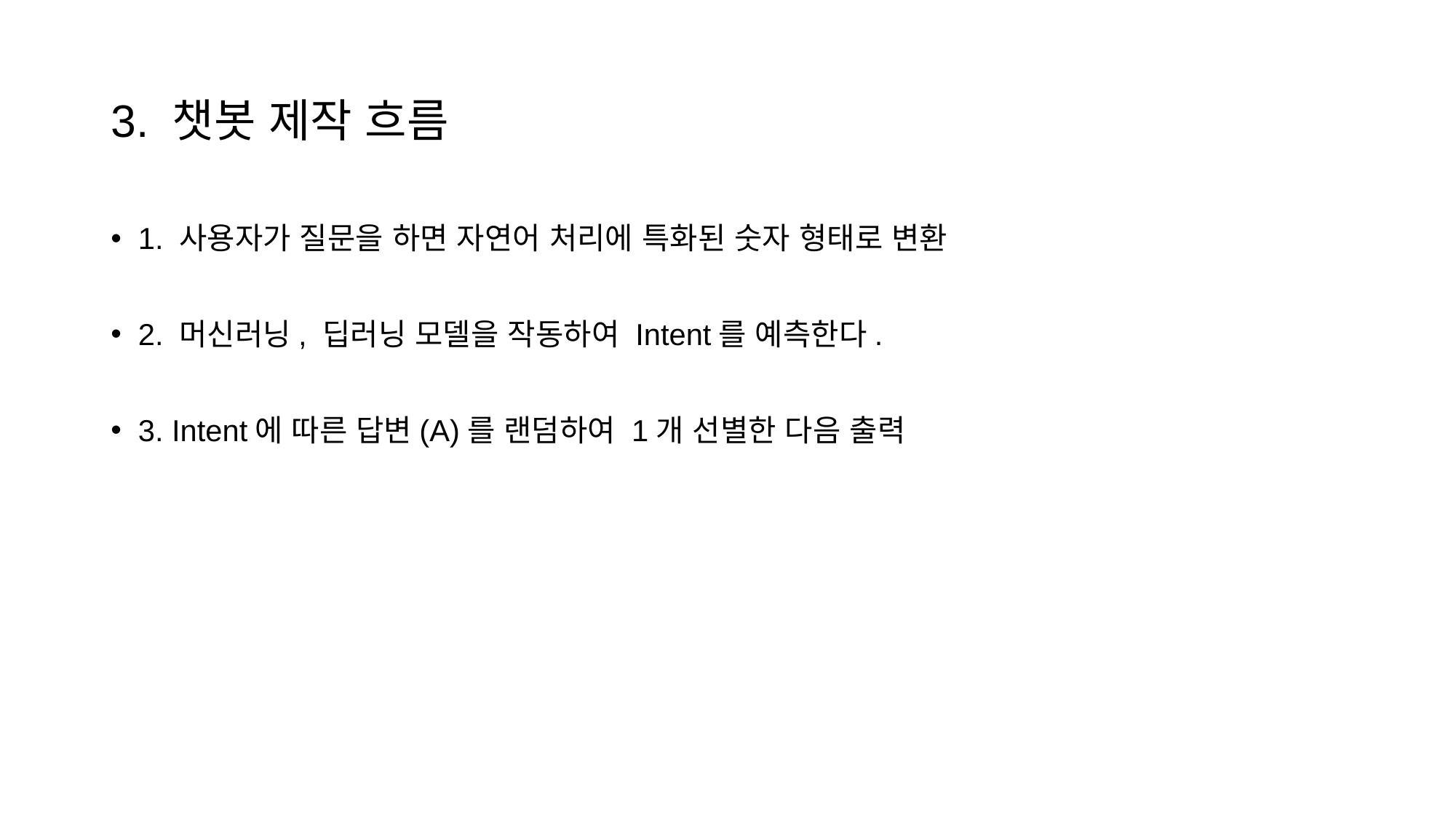

# 3. 챗봇 제작 흐름
1. 사용자가 질문을 하면 자연어 처리에 특화된 숫자 형태로 변환

2. 머신러닝, 딥러닝 모델을 작동하여 Intent를 예측한다.

3. Intent에 따른 답변(A)를 랜덤하여 1개 선별한 다음 출력